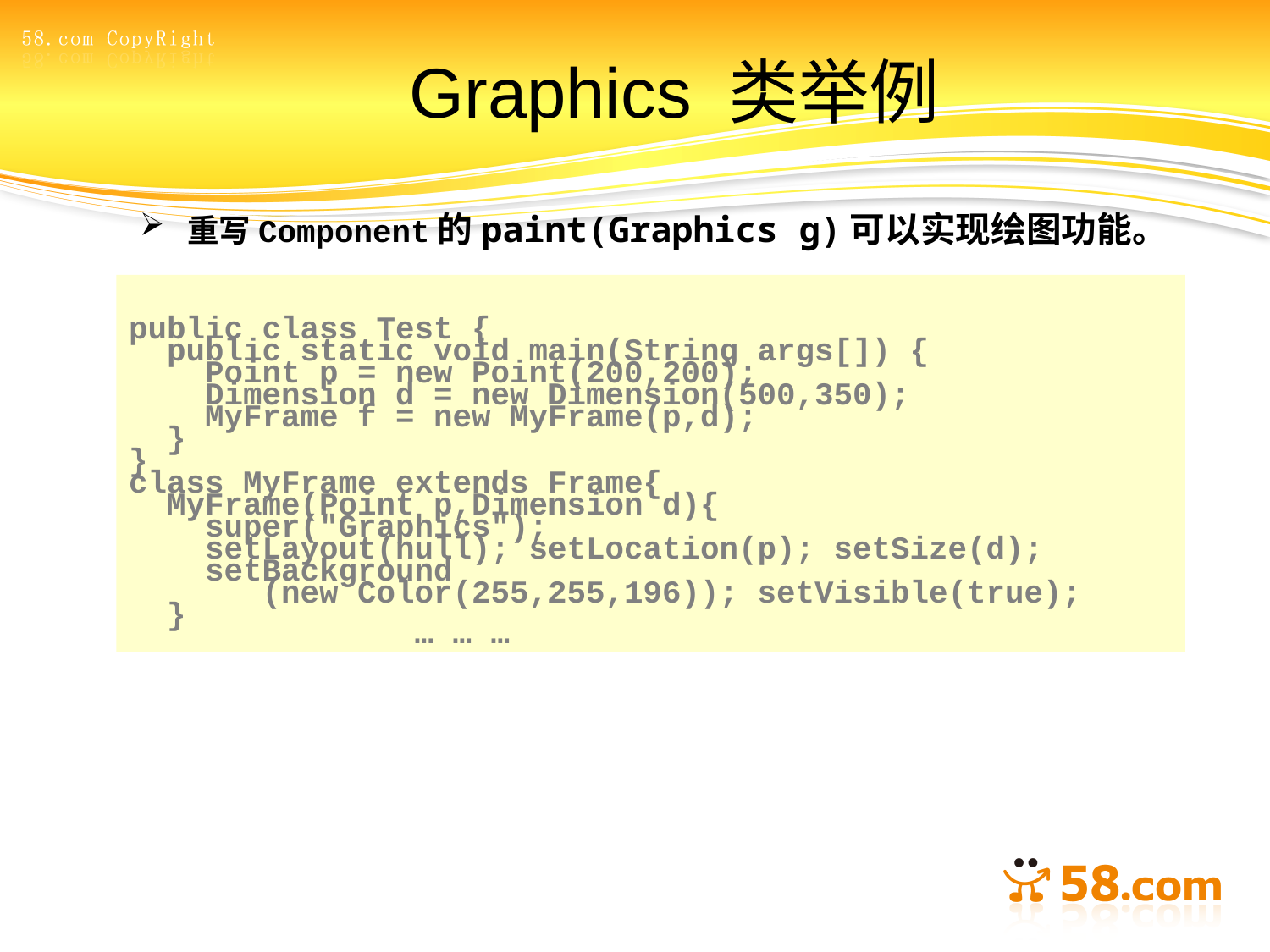

# Graphics 类举例
重写Component的paint(Graphics g)可以实现绘图功能。

public class Test {
  public static void main(String args[]) {
    Point p = new Point(200,200);
    Dimension d = new Dimension(500,350);
    MyFrame f = new MyFrame(p,d);
  }
}
class MyFrame extends Frame{
  MyFrame(Point p,Dimension d){
    super("Graphics");
    setLayout(null); setLocation(p); setSize(d);
    setBackground
       (new Color(255,255,196)); setVisible(true);
  }
               … … …